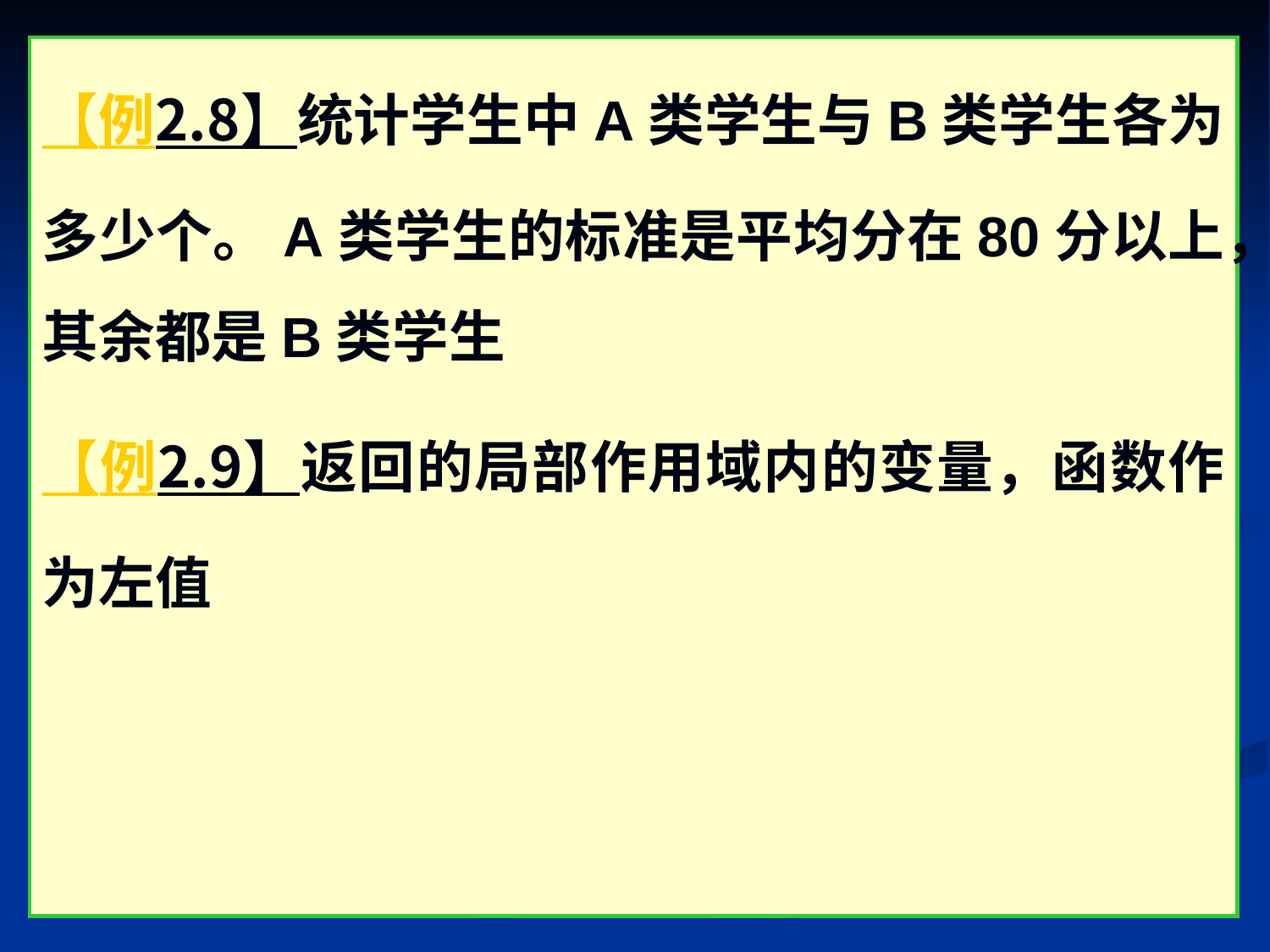

【例2.8】统计学生中A类学生与B类学生各为多少个。A类学生的标准是平均分在80分以上，其余都是B类学生
【例2.9】返回的局部作用域内的变量，函数作为左值